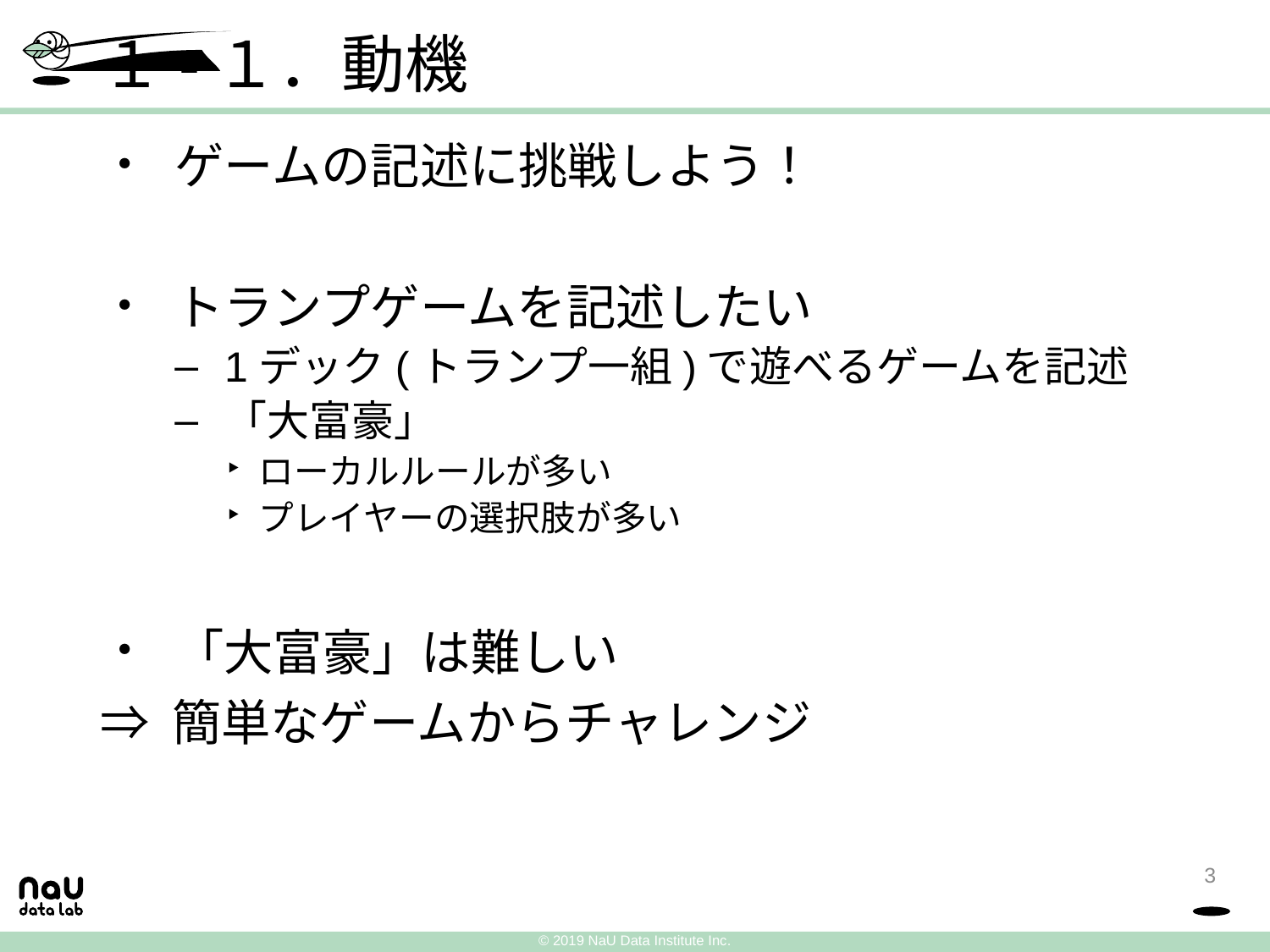

# １-１．動機
ゲームの記述に挑戦しよう！

トランプゲームを記述したい
1デック(トランプ一組)で遊べるゲームを記述
「大富豪」
ローカルルールが多い
プレイヤーの選択肢が多い

「大富豪」は難しい
⇒ 簡単なゲームからチャレンジ

3